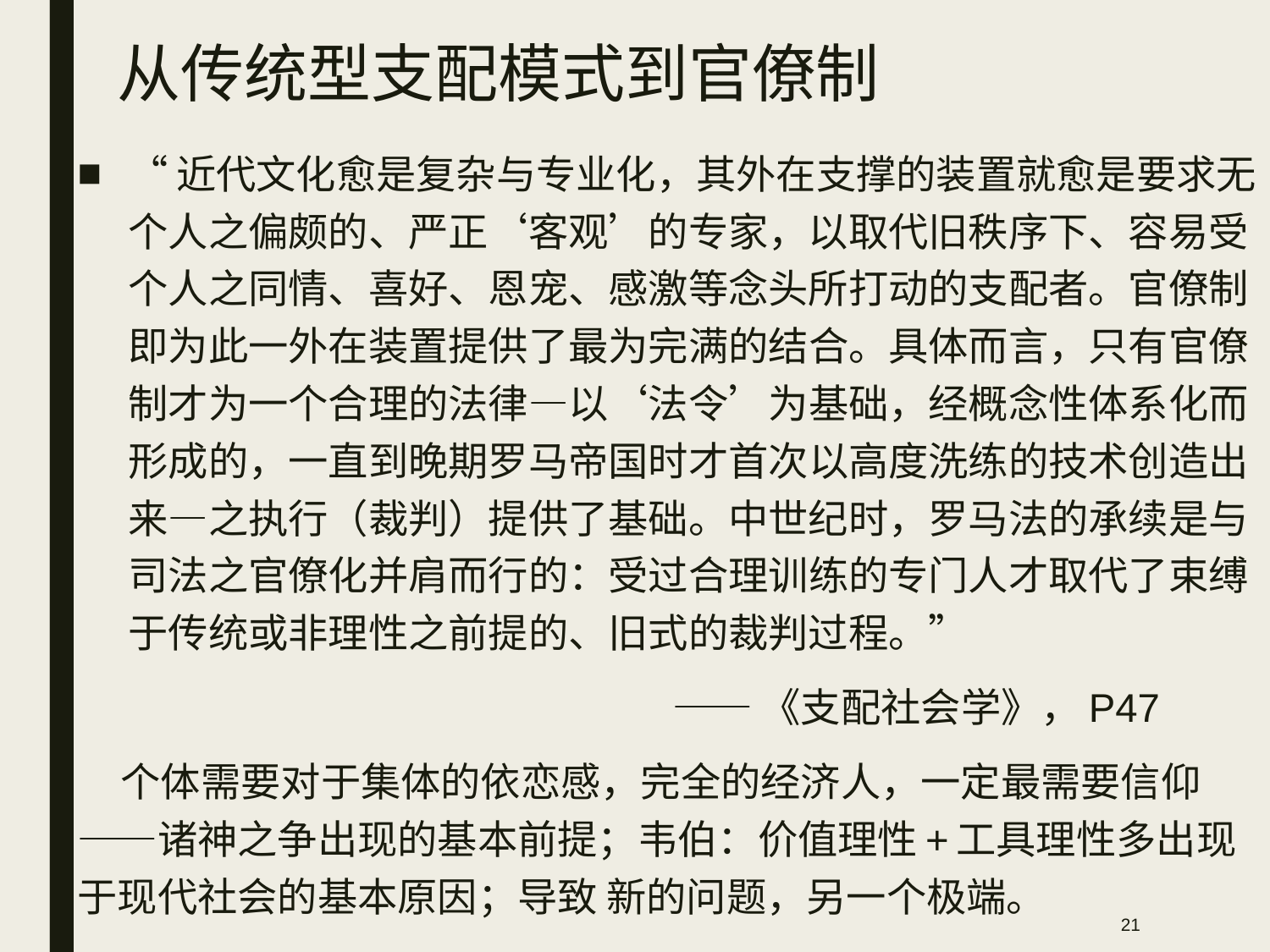

# 从传统型支配模式到官僚制
“近代文化愈是复杂与专业化，其外在支撑的装置就愈是要求无个人之偏颇的、严正‘客观’的专家，以取代旧秩序下、容易受个人之同情、喜好、恩宠、感激等念头所打动的支配者。官僚制即为此一外在装置提供了最为完满的结合。具体而言，只有官僚制才为一个合理的法律—以‘法令’为基础，经概念性体系化而形成的，一直到晚期罗马帝国时才首次以高度洗练的技术创造出来—之执行（裁判）提供了基础。中世纪时，罗马法的承续是与司法之官僚化并肩而行的：受过合理训练的专门人才取代了束缚于传统或非理性之前提的、旧式的裁判过程。”
                                                                   ——《支配社会学》，P47
    个体需要对于集体的依恋感，完全的经济人，一定最需要信仰——诸神之争出现的基本前提；韦伯：价值理性+工具理性多出现于现代社会的基本原因；导致 新的问题，另一个极端。
21